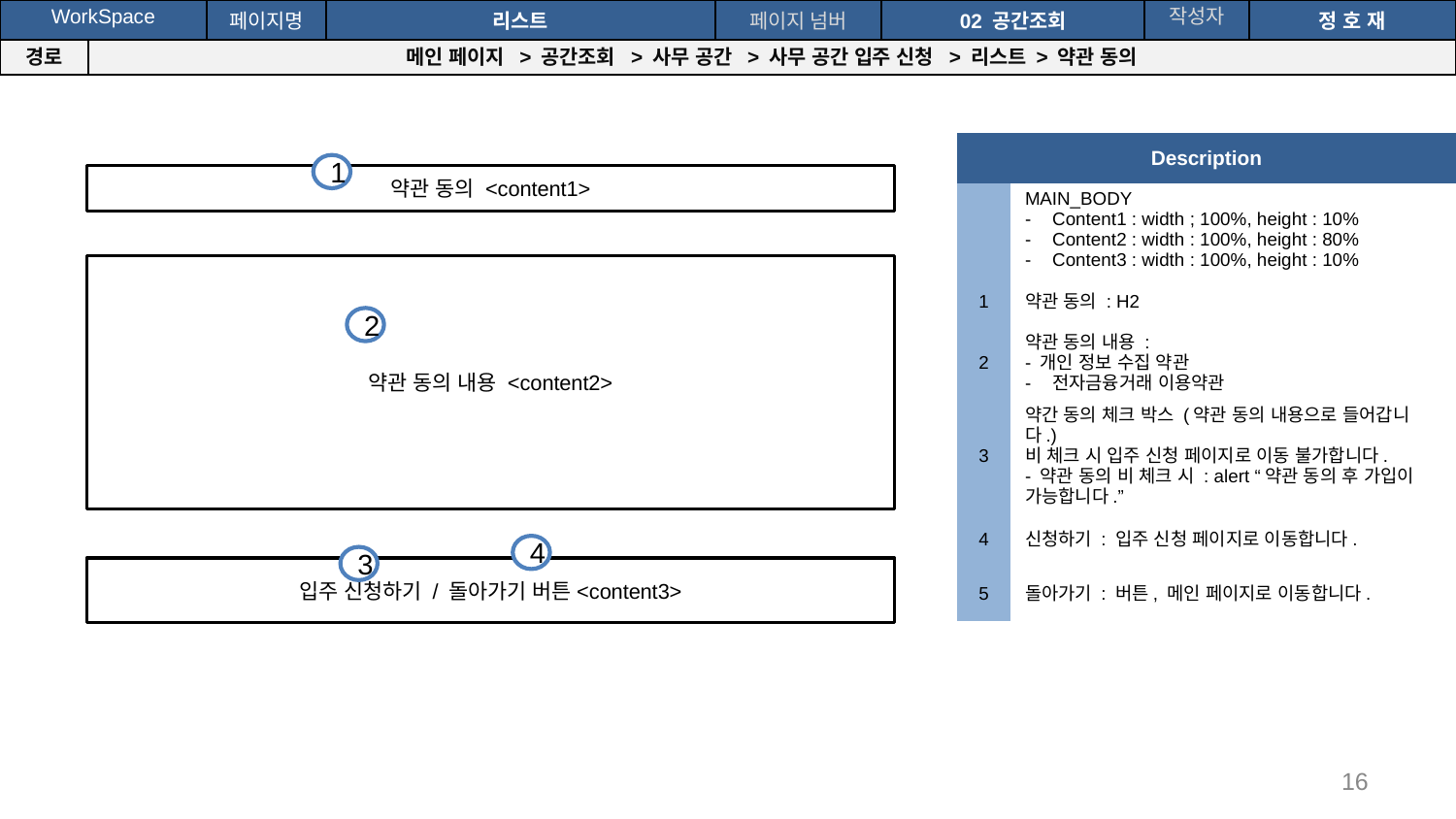

공간(오피스) 대여 시스템
| WorkSpace |  | 페이지명 | 리스트 | 페이지 넘버 | 02 공간조회 | 작성자 | 정 호 재 |
| --- | --- | --- | --- | --- | --- | --- | --- |
| 경로 | 메인 페이지 > 공간조회 > 사무 공간 > 사무 공간 입주 신청 > 리스트 > 약관 동의 |  |  |  |  |  |  |
| Description |  |
| --- | --- |
|  | MAIN\_BODY Content1 : width ; 100%, height : 10% Content2 : width : 100%, height : 80% Content3 : width : 100%, height : 10% |
| 1 | 약관 동의 : H2 |
| 2 | 약관 동의 내용 : - 개인 정보 수집 약관 전자금융거래 이용약관 |
| 3 | 약간 동의 체크 박스 (약관 동의 내용으로 들어갑니다.) 비 체크 시 입주 신청 페이지로 이동 불가합니다. - 약관 동의 비 체크 시 : alert “약관 동의 후 가입이 가능합니다.” |
| 4 | 신청하기 : 입주 신청 페이지로 이동합니다. |
| 5 | 돌아가기 : 버튼, 메인 페이지로 이동합니다. |
1
약관 동의 <content1>
약관 동의 내용 <content2>
2
4
3
입주 신청하기 / 돌아가기 버튼<content3>
16